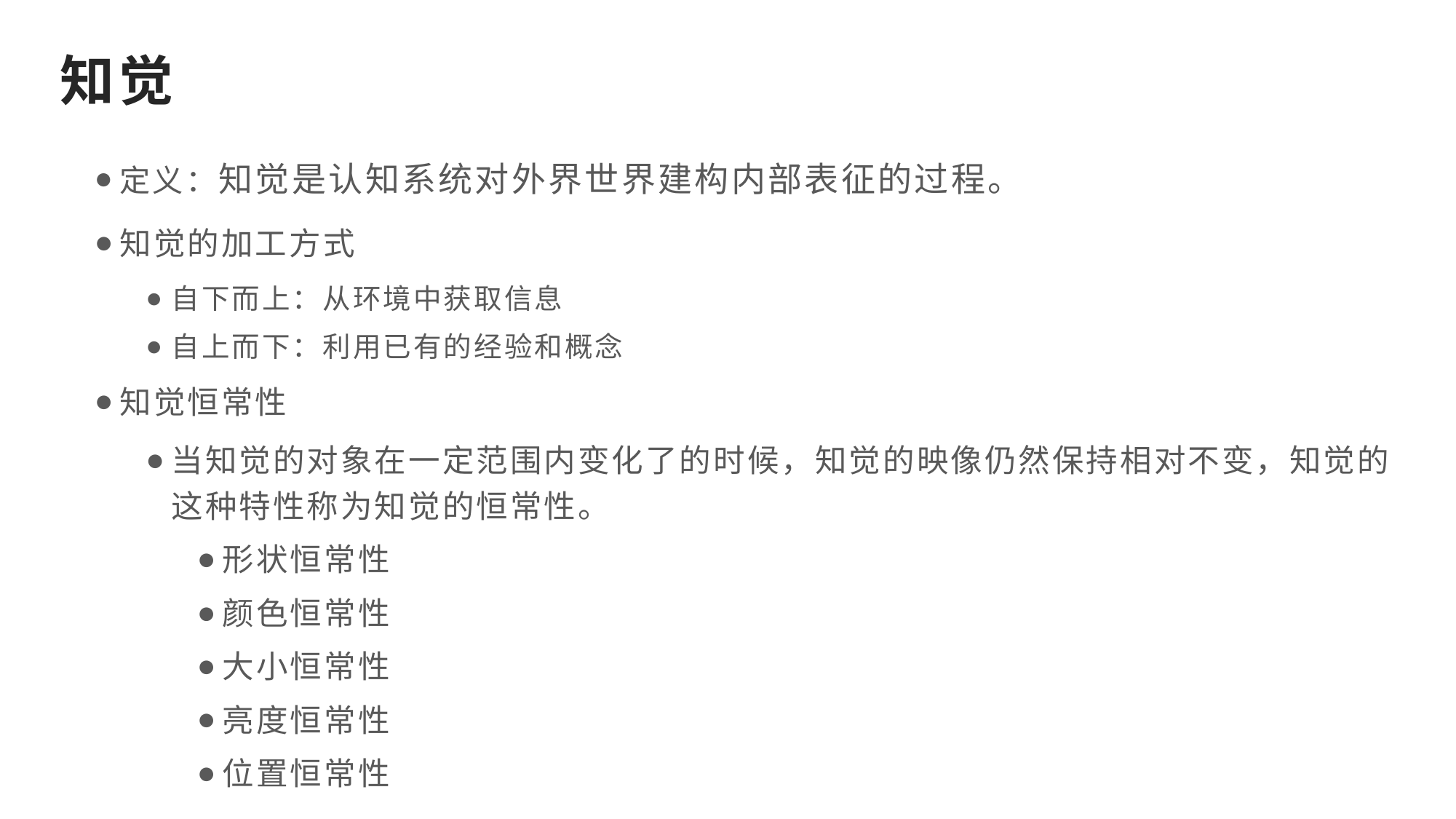

# 知觉
定义：知觉是认知系统对外界世界建构内部表征的过程。
知觉的加工方式
自下而上：从环境中获取信息
自上而下：利用已有的经验和概念
知觉恒常性
当知觉的对象在一定范围内变化了的时候，知觉的映像仍然保持相对不变，知觉的这种特性称为知觉的恒常性。
形状恒常性
颜色恒常性
大小恒常性
亮度恒常性
位置恒常性